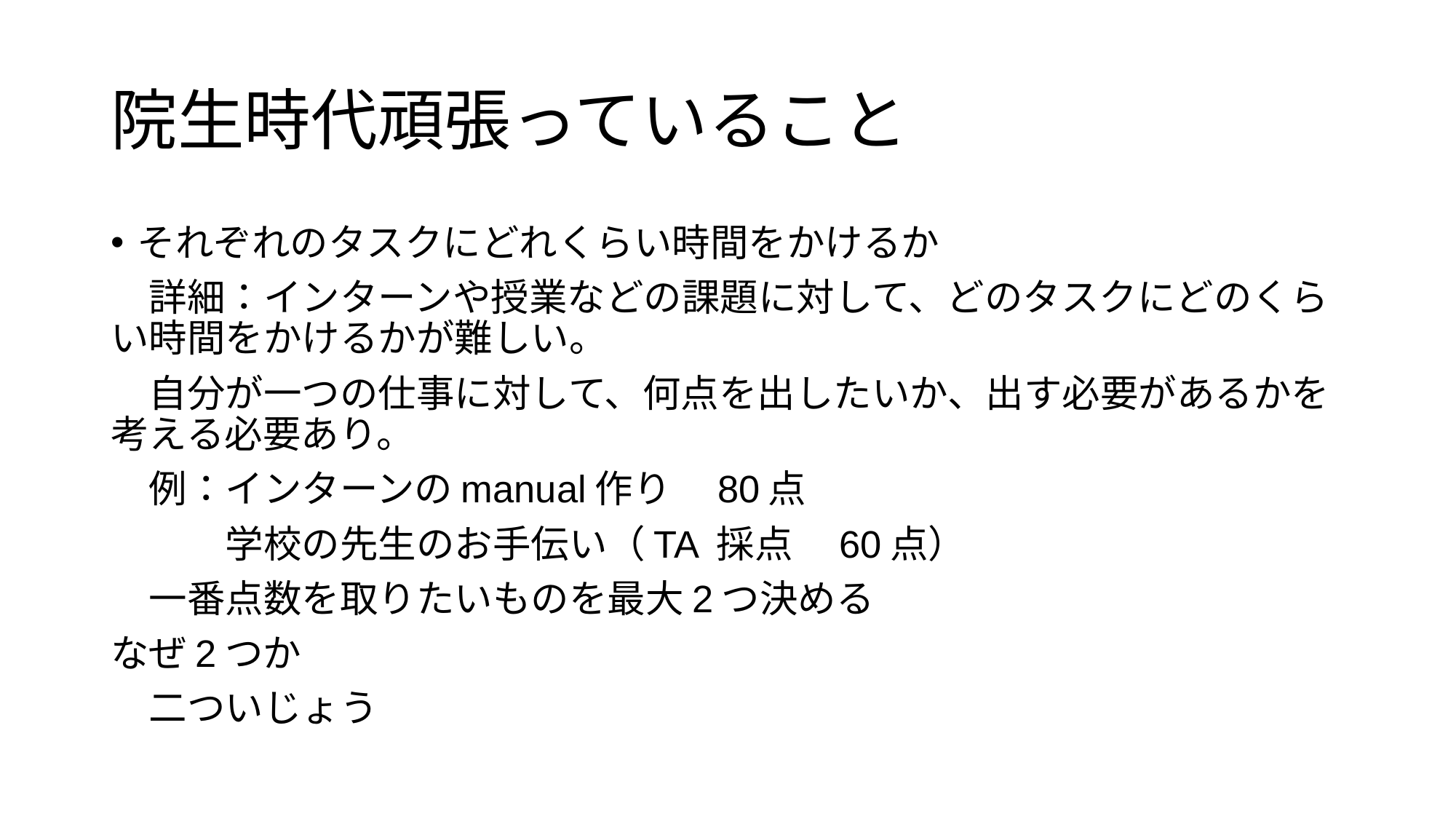

# 院生時代頑張っていること
それぞれのタスクにどれくらい時間をかけるか
　詳細：インターンや授業などの課題に対して、どのタスクにどのくらい時間をかけるかが難しい。
　自分が一つの仕事に対して、何点を出したいか、出す必要があるかを考える必要あり。
　例：インターンのmanual作り　80点
　　　学校の先生のお手伝い（TA 採点　60点）
　一番点数を取りたいものを最大2つ決める
なぜ2つか
　二ついじょう